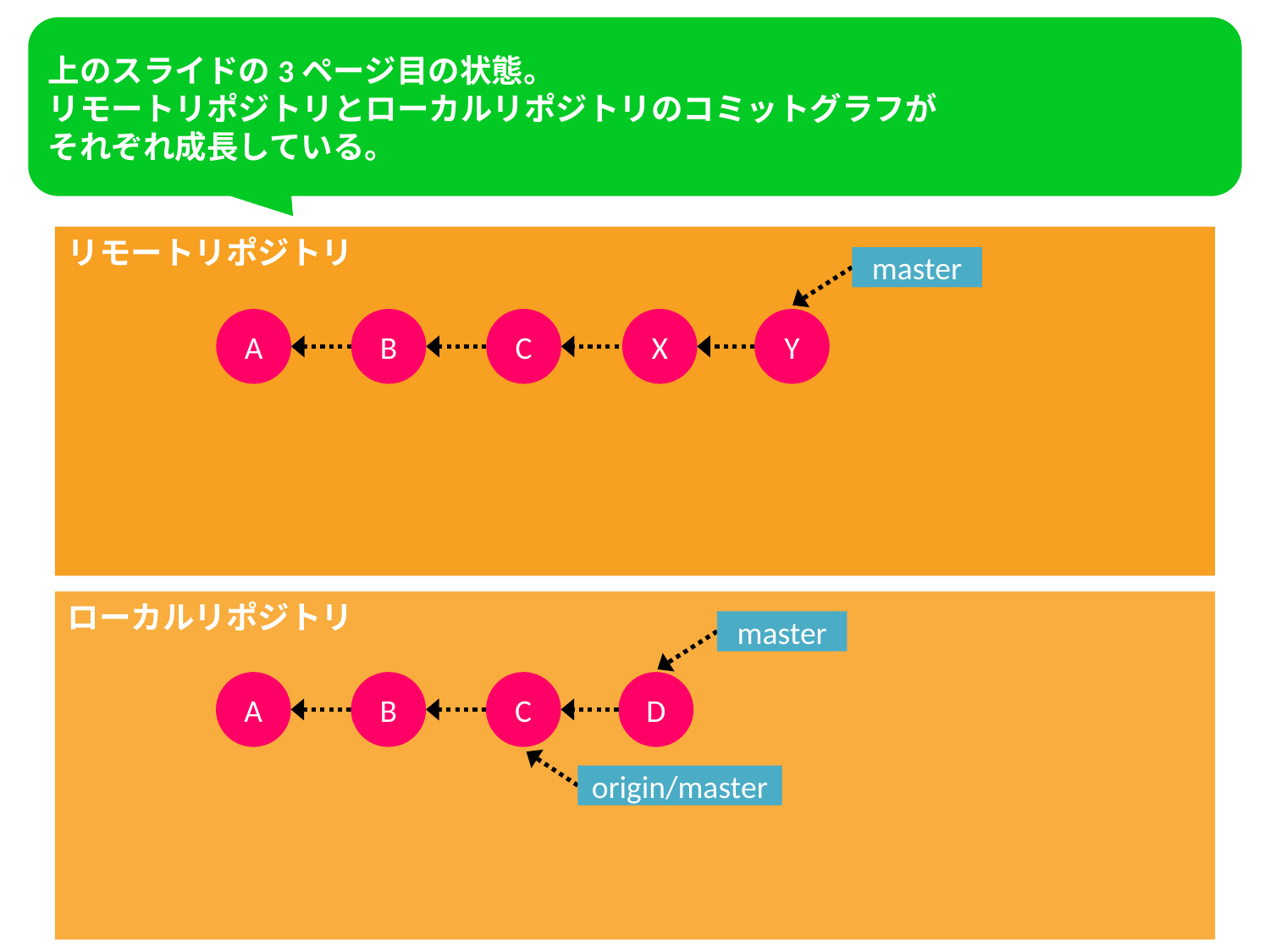

上のスライドの3ページ目の状態。
リモートリポジトリとローカルリポジトリのコミットグラフが
それぞれ成長している。

リモートリポジトリ
master
A
B
C
X
Y
ローカルリポジトリ
master
A
B
C
D
origin/master